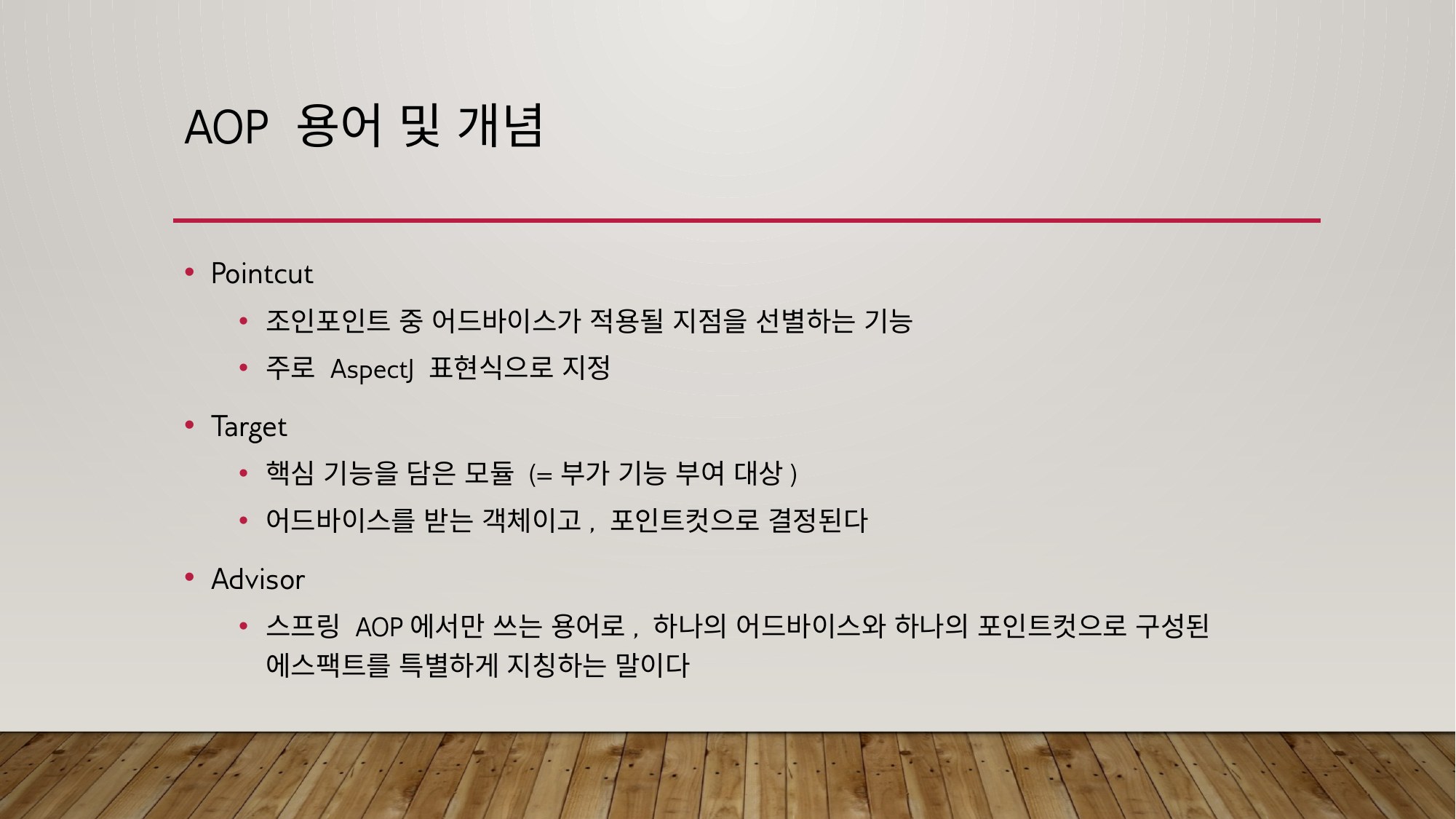

# AOP 용어 및 개념
Pointcut
조인포인트 중 어드바이스가 적용될 지점을 선별하는 기능
주로 AspectJ 표현식으로 지정
Target
핵심 기능을 담은 모듈 (=부가 기능 부여 대상)
어드바이스를 받는 객체이고, 포인트컷으로 결정된다
Advisor
스프링 AOP에서만 쓰는 용어로, 하나의 어드바이스와 하나의 포인트컷으로 구성된 에스팩트를 특별하게 지칭하는 말이다